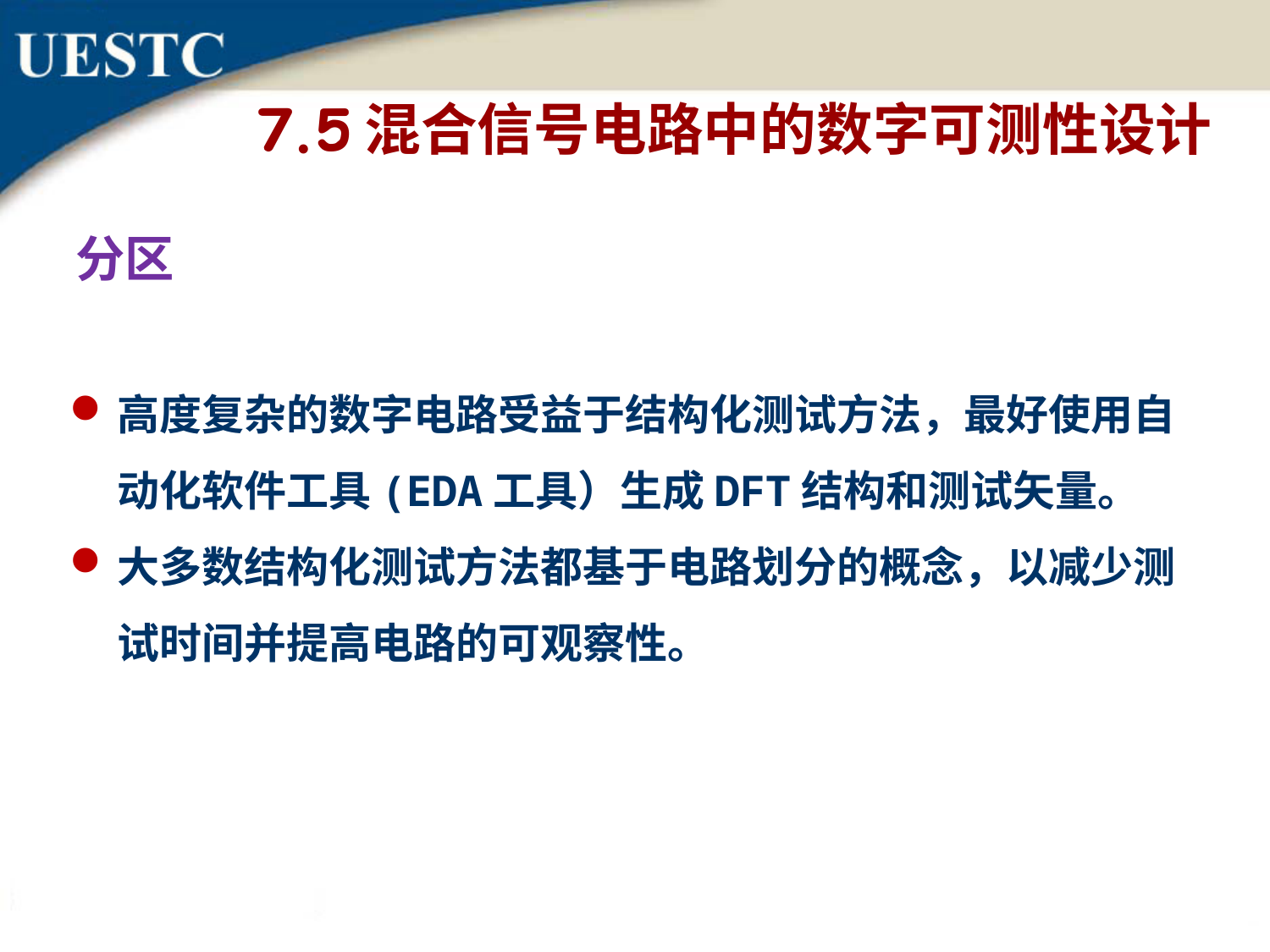

7.5混合信号电路中的数字可测性设计
分区
高度复杂的数字电路受益于结构化测试方法，最好使用自动化软件工具(EDA工具）生成DFT结构和测试矢量。
大多数结构化测试方法都基于电路划分的概念，以减少测试时间并提高电路的可观察性。